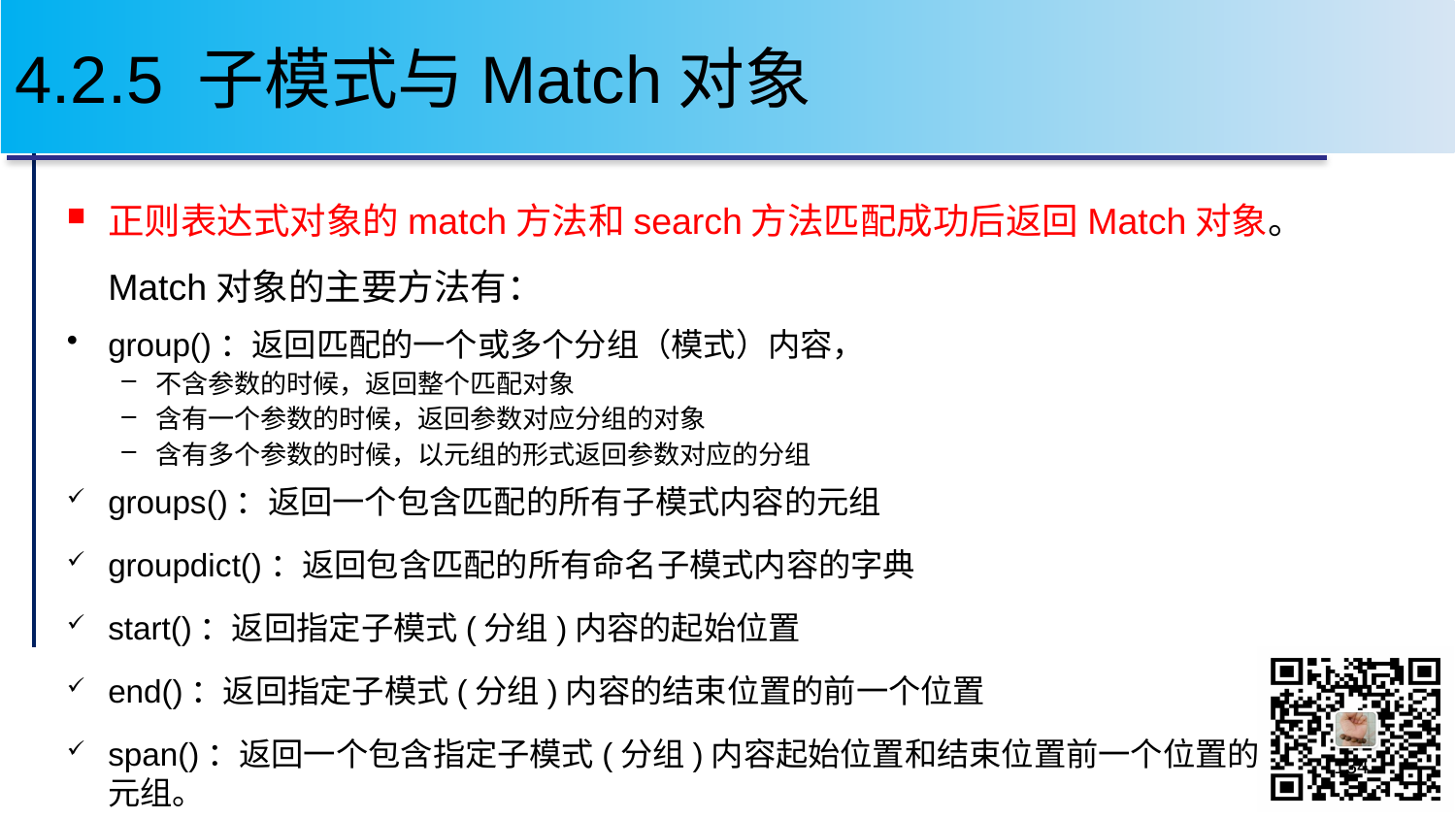

# 4.2.5 子模式与Match对象
正则表达式对象的match方法和search方法匹配成功后返回Match对象。Match对象的主要方法有：
group()：返回匹配的一个或多个分组（模式）内容，
不含参数的时候，返回整个匹配对象
含有一个参数的时候，返回参数对应分组的对象
含有多个参数的时候，以元组的形式返回参数对应的分组
groups()：返回一个包含匹配的所有子模式内容的元组
groupdict()：返回包含匹配的所有命名子模式内容的字典
start()：返回指定子模式(分组)内容的起始位置
end()：返回指定子模式(分组)内容的结束位置的前一个位置
span()：返回一个包含指定子模式(分组)内容起始位置和结束位置前一个位置的元组。
134